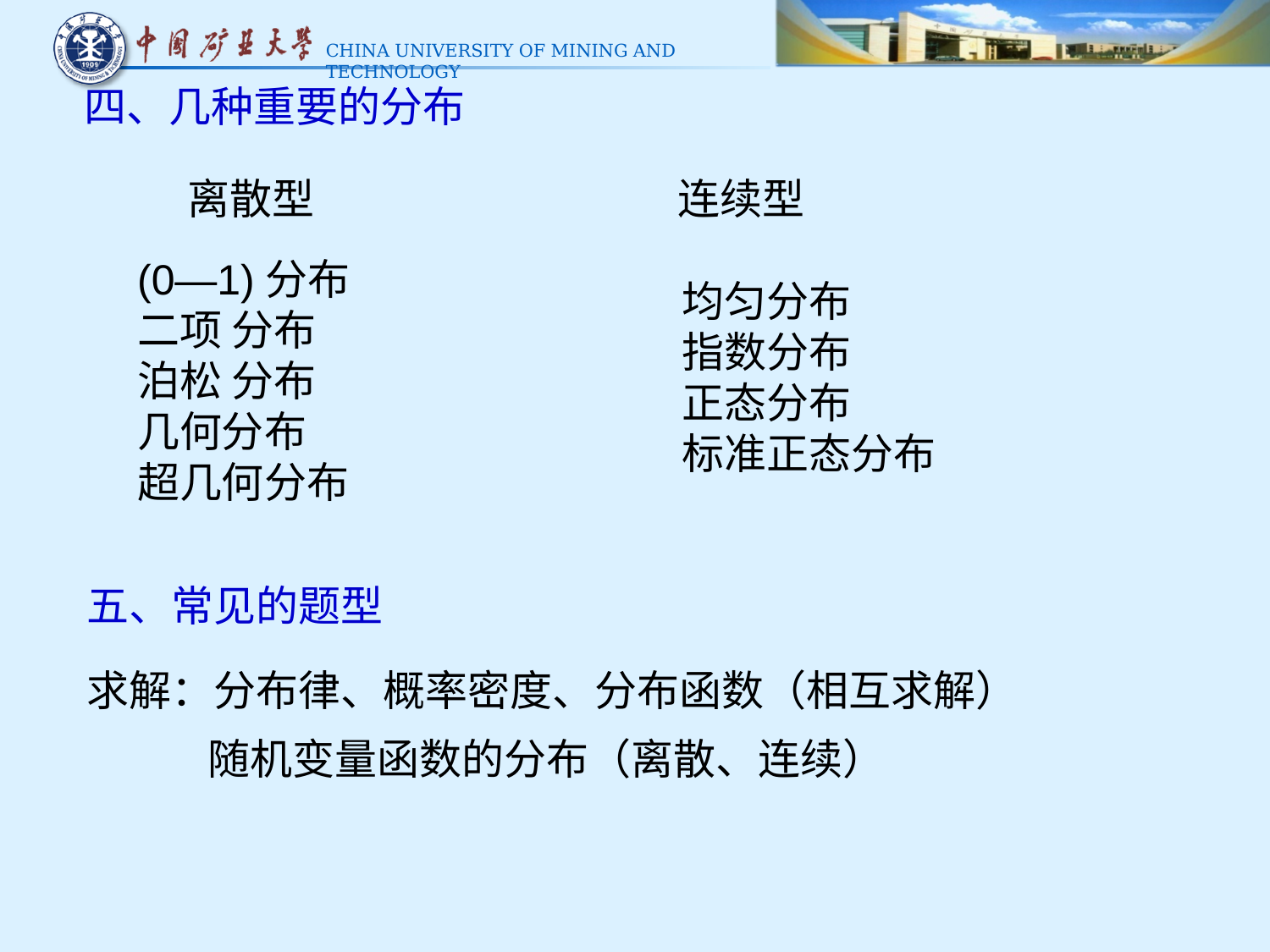

四、几种重要的分布
离散型
连续型
(0—1)分布
二项 分布
泊松 分布
几何分布
超几何分布
均匀分布
指数分布
正态分布
标准正态分布
五、常见的题型
求解：分布律、概率密度、分布函数（相互求解）
随机变量函数的分布（离散、连续）